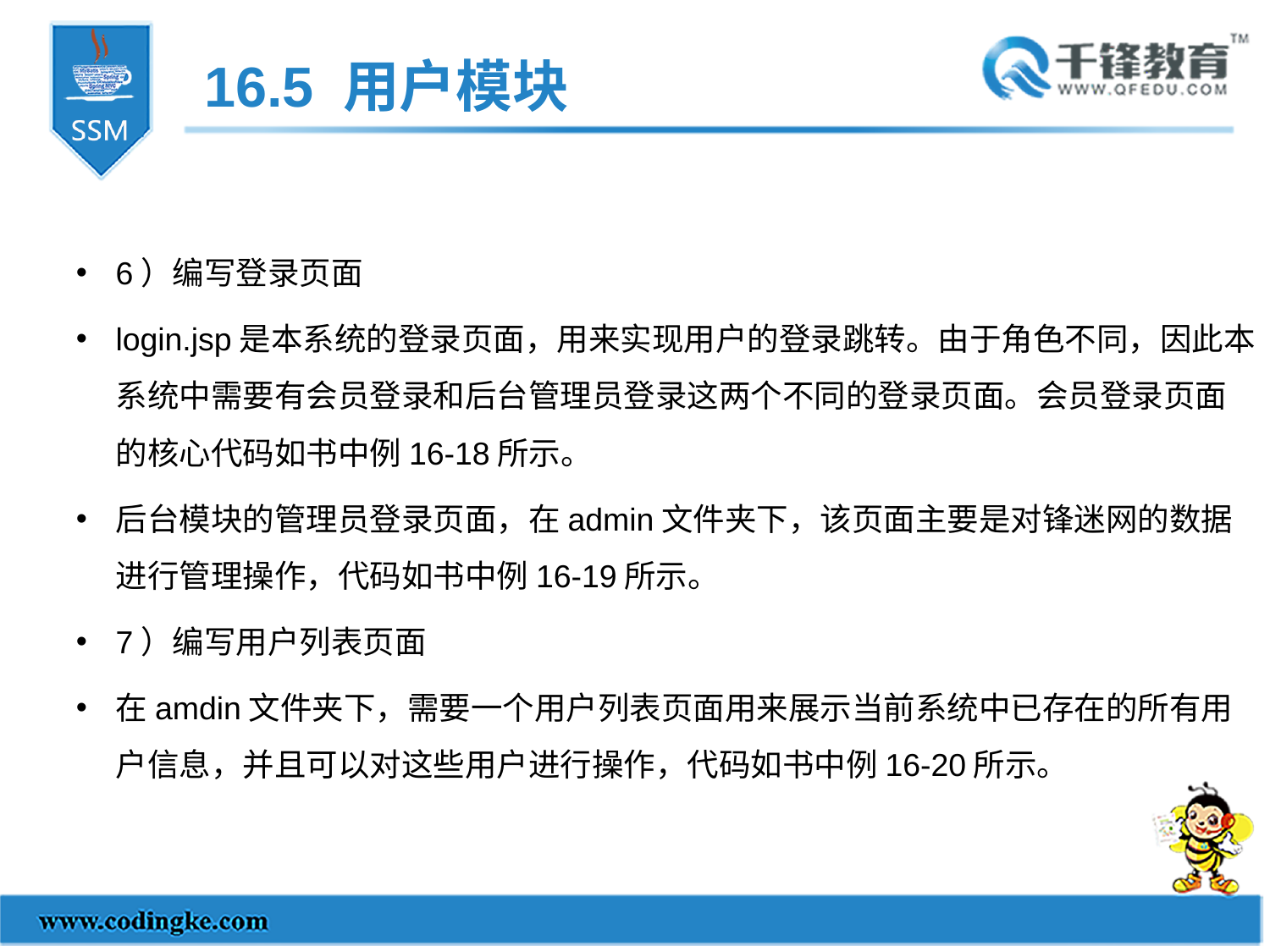

16.5 用户模块
6）编写登录页面
login.jsp是本系统的登录页面，用来实现用户的登录跳转。由于角色不同，因此本系统中需要有会员登录和后台管理员登录这两个不同的登录页面。会员登录页面的核心代码如书中例16-18所示。
后台模块的管理员登录页面，在admin文件夹下，该页面主要是对锋迷网的数据进行管理操作，代码如书中例16-19所示。
7）编写用户列表页面
在amdin文件夹下，需要一个用户列表页面用来展示当前系统中已存在的所有用户信息，并且可以对这些用户进行操作，代码如书中例16-20所示。